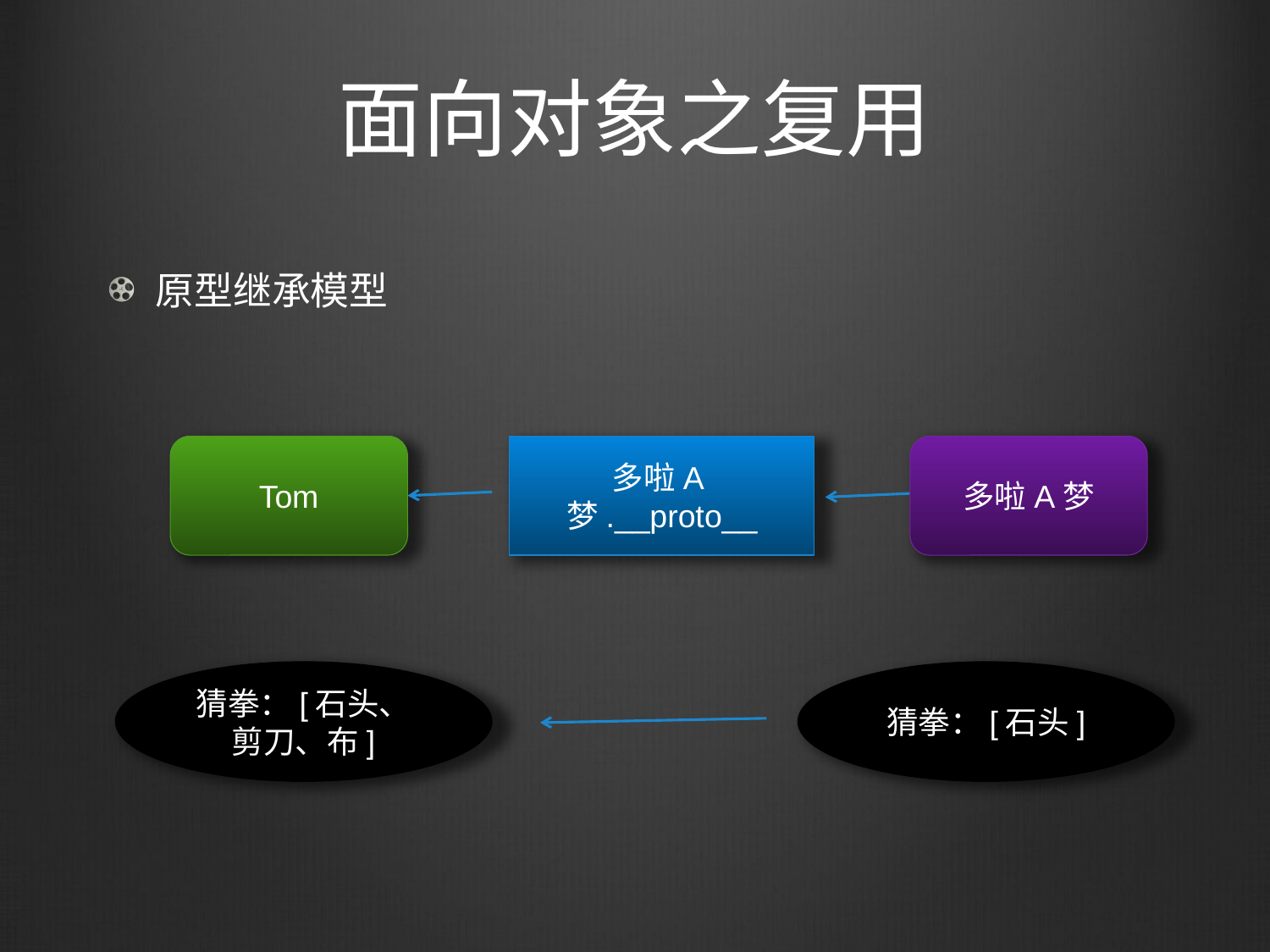

# 面向对象之复用
原型继承模型
Tom
多啦A梦.__proto__
多啦A梦
猜拳：[石头、剪刀、布]
猜拳：[石头]